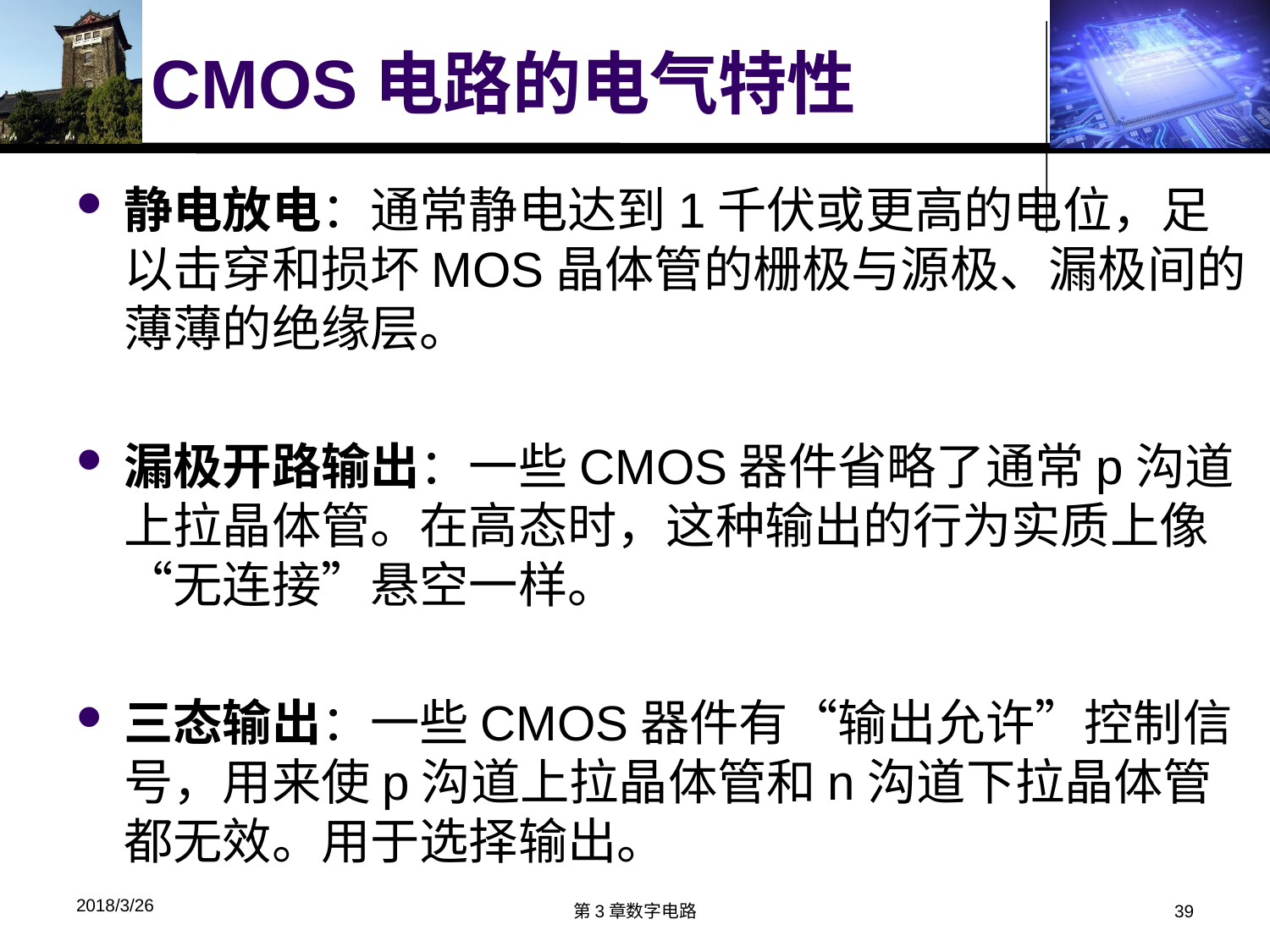

# CMOS电路的电气特性
静电放电：通常静电达到1千伏或更高的电位，足以击穿和损坏MOS晶体管的栅极与源极、漏极间的薄薄的绝缘层。

漏极开路输出：一些CMOS器件省略了通常p沟道上拉晶体管。在高态时，这种输出的行为实质上像“无连接”悬空一样。

三态输出：一些CMOS器件有“输出允许”控制信号，用来使p沟道上拉晶体管和n沟道下拉晶体管都无效。用于选择输出。

2018/3/26
第3章数字电路
39